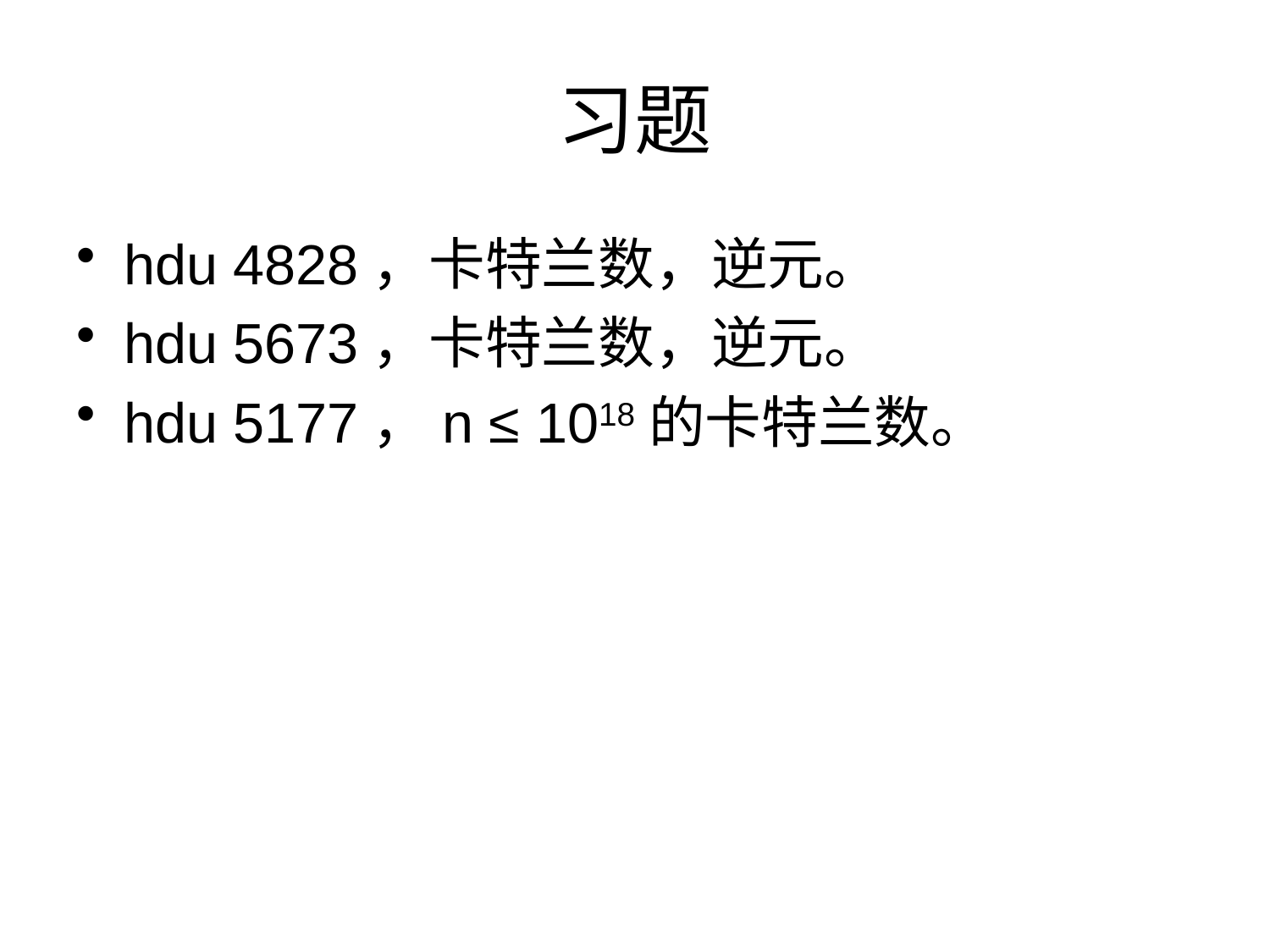

# 习题
hdu 4828，卡特兰数，逆元。
hdu 5673，卡特兰数，逆元。
hdu 5177，n ≤ 1018的卡特兰数。